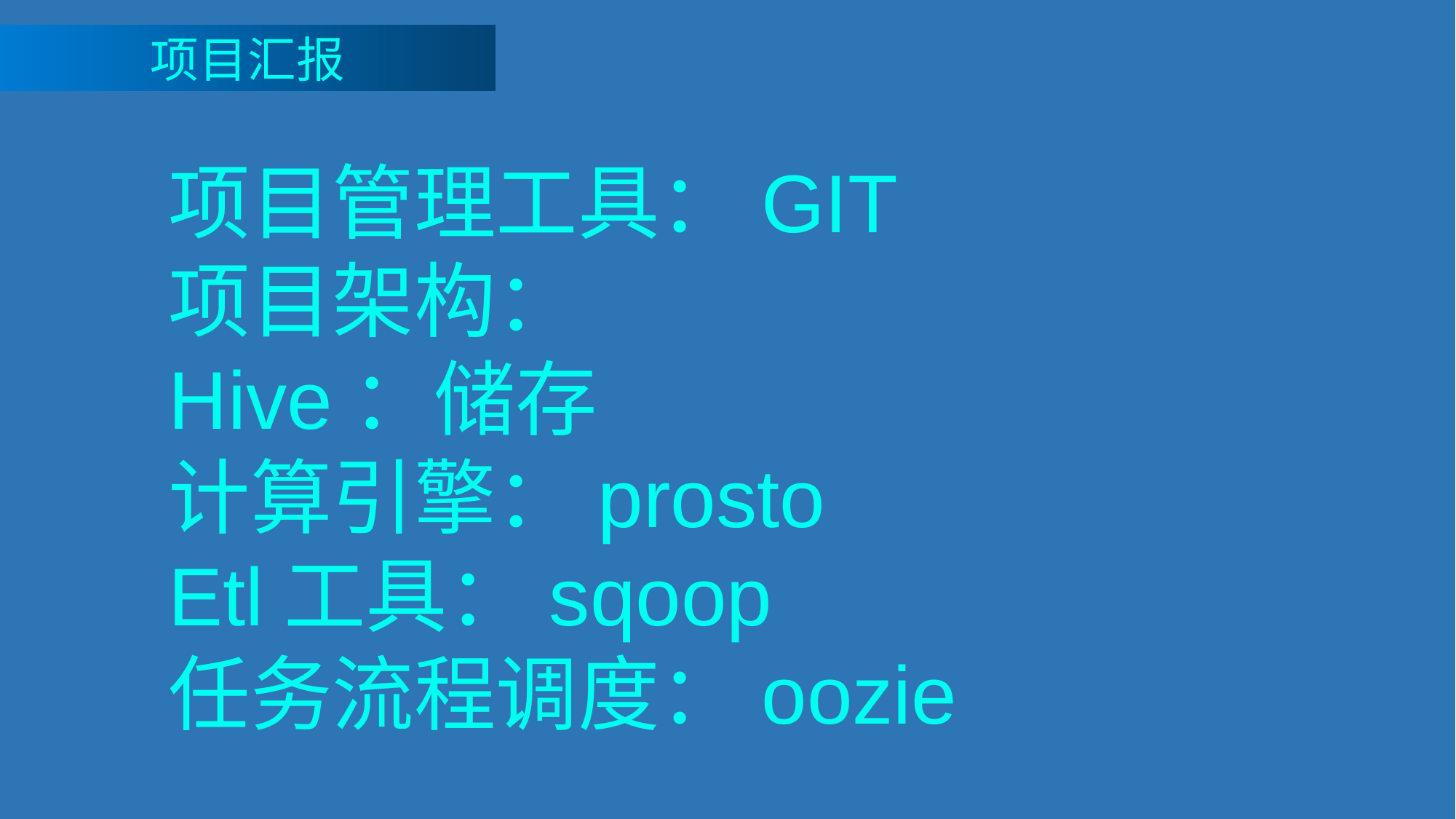

项目汇报
项目管理工具：GIT项目架构：Hive：储存计算引擎：prostoEtl工具：sqoop任务流程调度：oozie